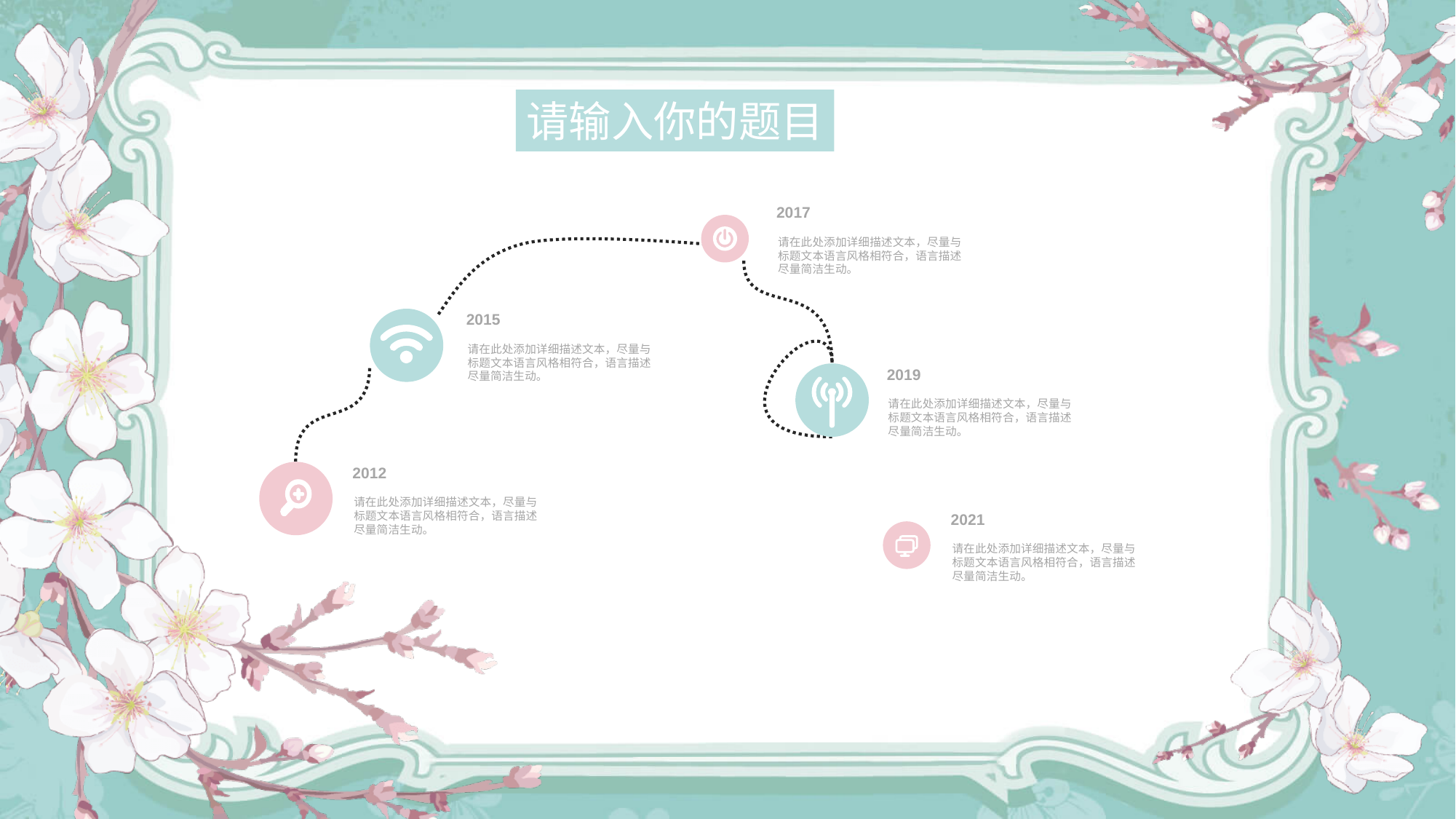

2017
请在此处添加详细描述文本，尽量与标题文本语言风格相符合，语言描述尽量简洁生动。

2015
请在此处添加详细描述文本，尽量与标题文本语言风格相符合，语言描述尽量简洁生动。

2019
请在此处添加详细描述文本，尽量与标题文本语言风格相符合，语言描述尽量简洁生动。

2012
请在此处添加详细描述文本，尽量与标题文本语言风格相符合，语言描述尽量简洁生动。

2021
请在此处添加详细描述文本，尽量与标题文本语言风格相符合，语言描述尽量简洁生动。